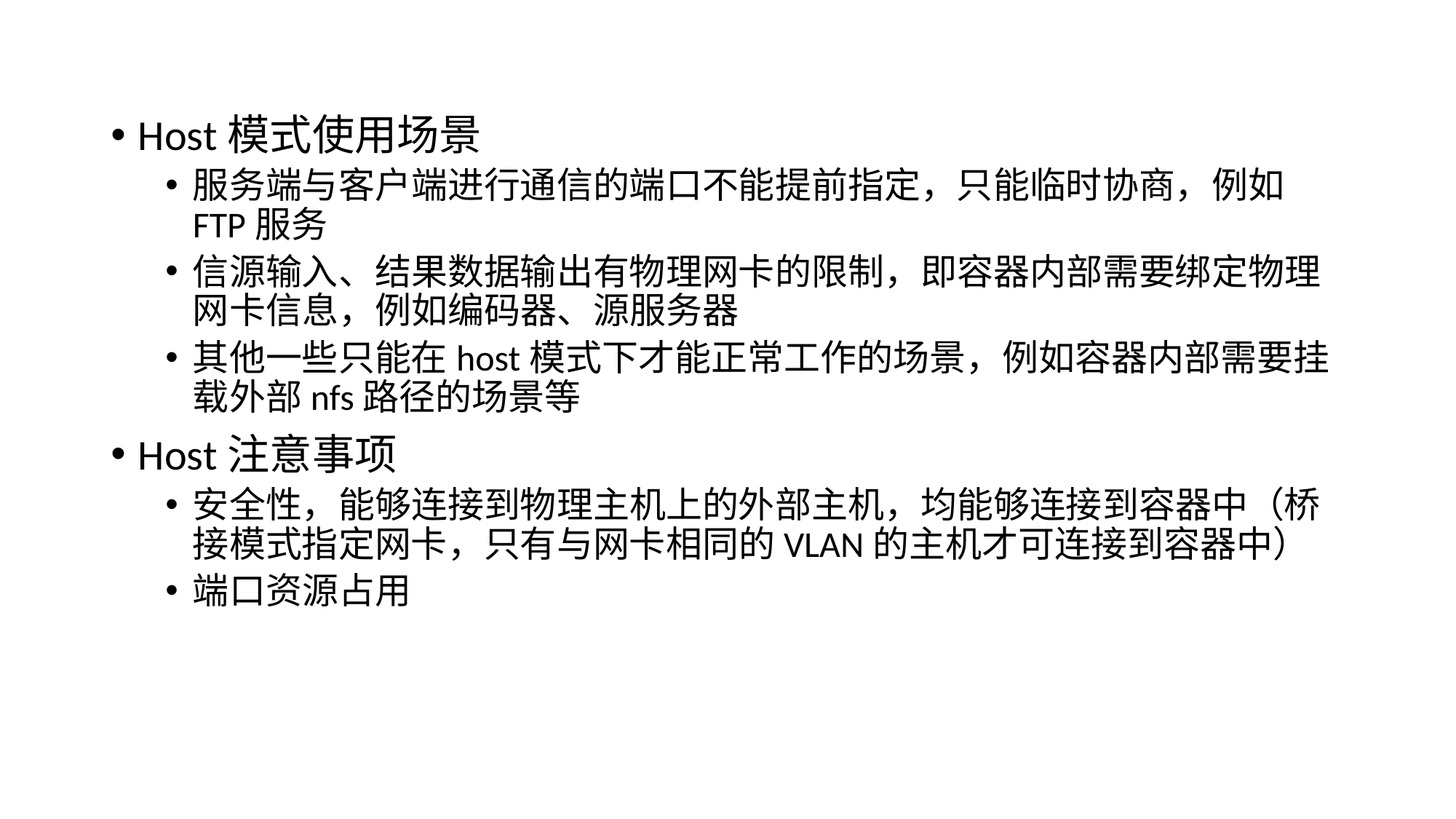

Host模式使用场景
服务端与客户端进行通信的端口不能提前指定，只能临时协商，例如FTP服务
信源输入、结果数据输出有物理网卡的限制，即容器内部需要绑定物理网卡信息，例如编码器、源服务器
其他一些只能在host模式下才能正常工作的场景，例如容器内部需要挂载外部nfs路径的场景等
Host注意事项
安全性，能够连接到物理主机上的外部主机，均能够连接到容器中（桥接模式指定网卡，只有与网卡相同的VLAN的主机才可连接到容器中）
端口资源占用